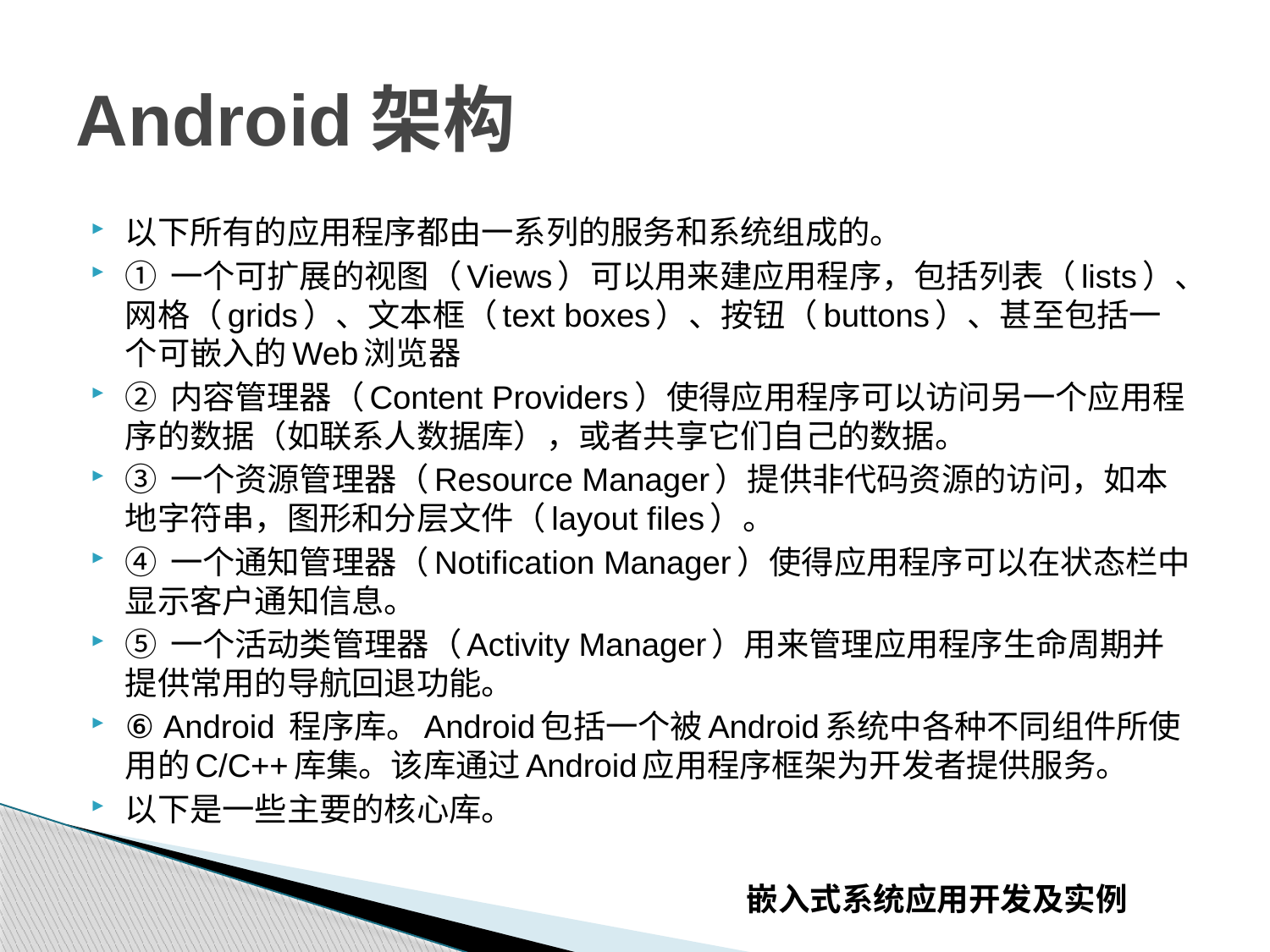

# Android架构
以下所有的应用程序都由一系列的服务和系统组成的。
① 一个可扩展的视图（Views）可以用来建应用程序，包括列表（lists）、网格（grids）、文本框（text boxes）、按钮（buttons）、甚至包括一个可嵌入的Web浏览器
② 内容管理器（Content Providers）使得应用程序可以访问另一个应用程序的数据（如联系人数据库），或者共享它们自己的数据。
③ 一个资源管理器（Resource Manager）提供非代码资源的访问，如本地字符串，图形和分层文件（layout files）。
④ 一个通知管理器（Notification Manager）使得应用程序可以在状态栏中显示客户通知信息。
⑤ 一个活动类管理器（Activity Manager）用来管理应用程序生命周期并提供常用的导航回退功能。
⑥ Android 程序库。Android包括一个被Android系统中各种不同组件所使用的C/C++库集。该库通过Android应用程序框架为开发者提供服务。
以下是一些主要的核心库。

嵌入式系统应用开发及实例